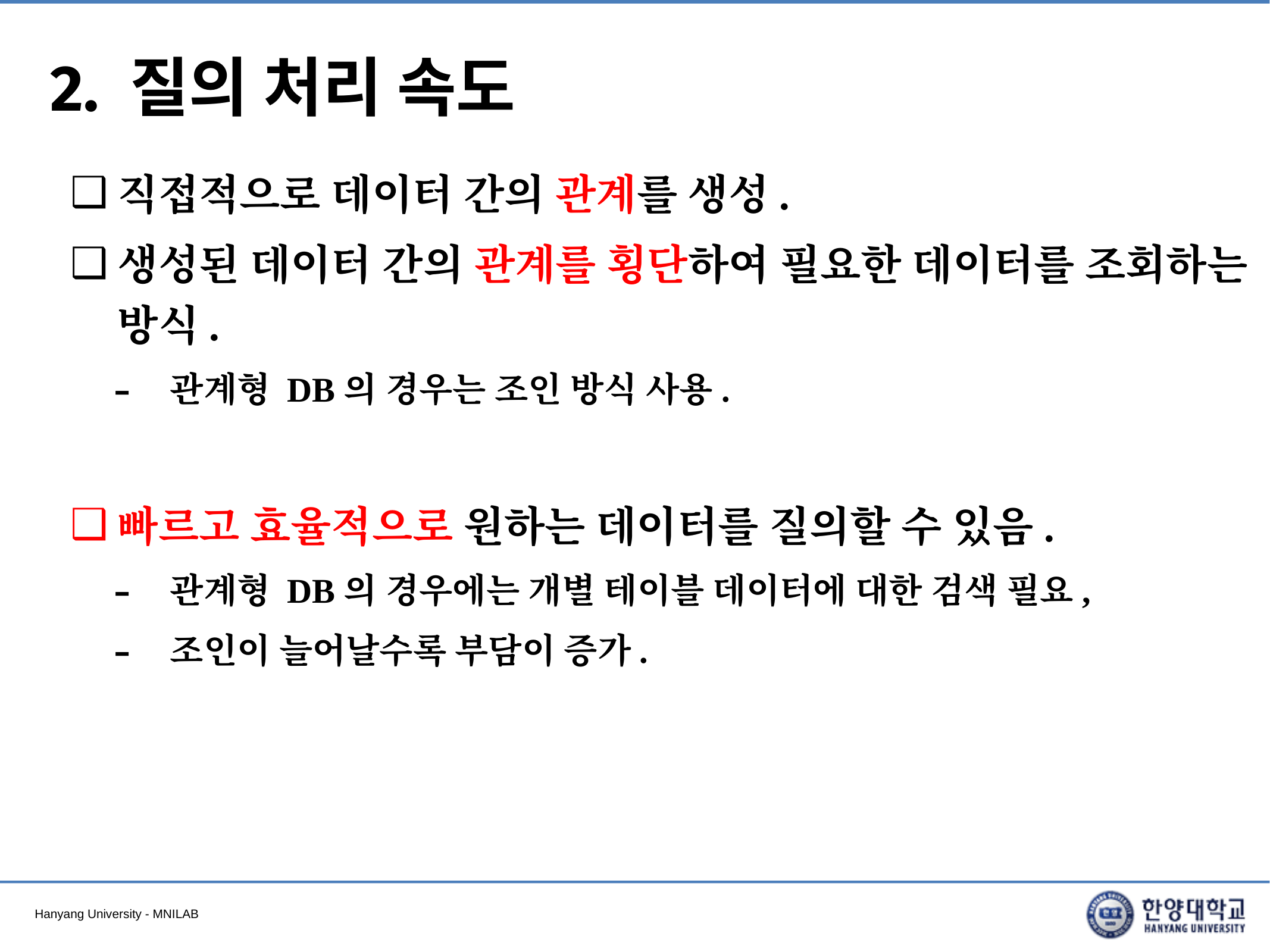

# 2. 질의 처리 속도
직접적으로 데이터 간의 관계를 생성.
생성된 데이터 간의 관계를 횡단하여 필요한 데이터를 조회하는 방식.
관계형 DB의 경우는 조인 방식 사용.

빠르고 효율적으로 원하는 데이터를 질의할 수 있음.
관계형 DB의 경우에는 개별 테이블 데이터에 대한 검색 필요,
조인이 늘어날수록 부담이 증가.